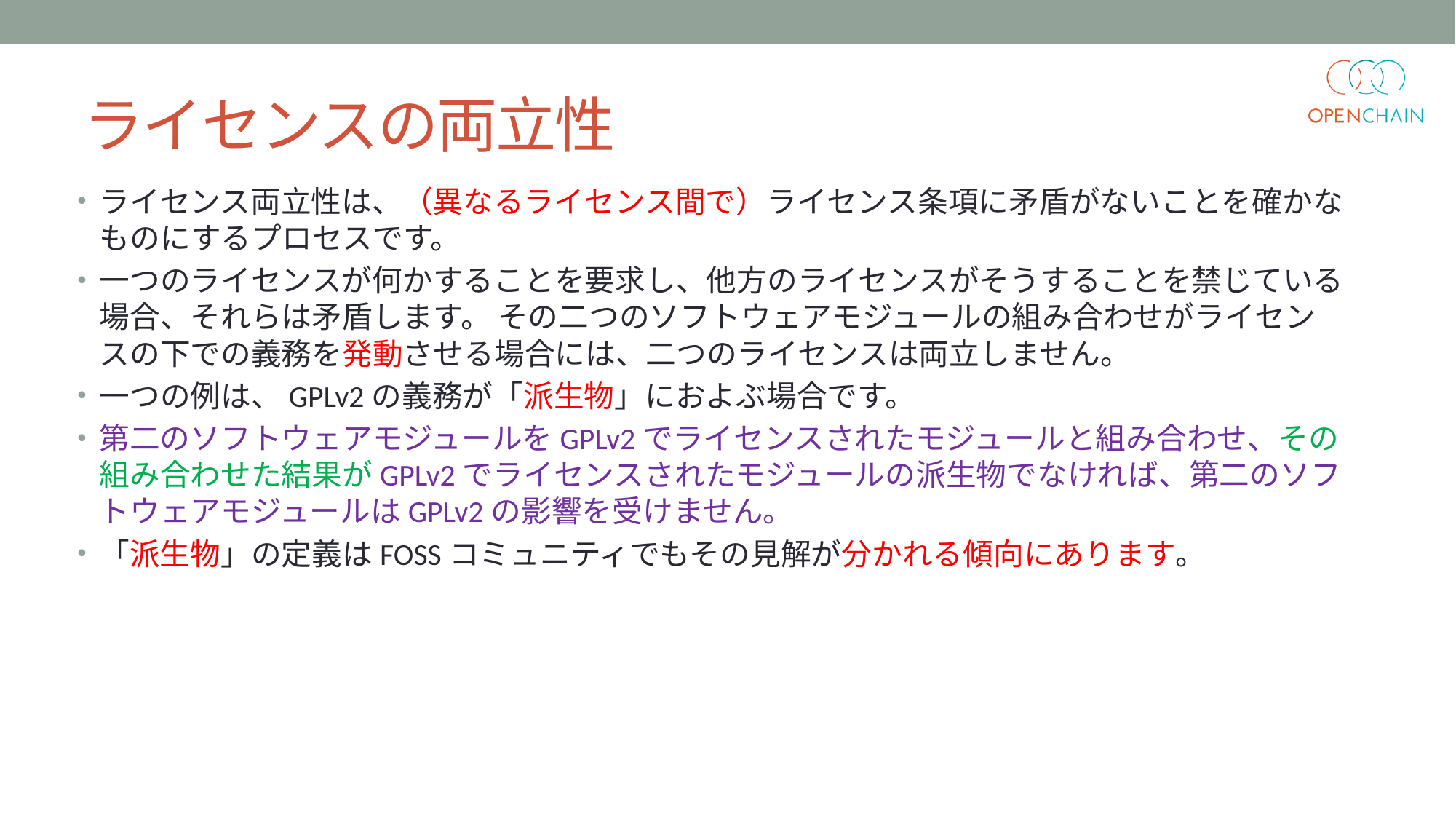

# ライセンスの両立性
ライセンス両立性は、（異なるライセンス間で）ライセンス条項に矛盾がないことを確かなものにするプロセスです。
一つのライセンスが何かすることを要求し、他方のライセンスがそうすることを禁じている場合、それらは矛盾します。 その二つのソフトウェアモジュールの組み合わせがライセンスの下での義務を発動させる場合には、二つのライセンスは両立しません。
一つの例は、GPLv2の義務が「派生物」におよぶ場合です。
第二のソフトウェアモジュールをGPLv2でライセンスされたモジュールと組み合わせ、その組み合わせた結果がGPLv2でライセンスされたモジュールの派生物でなければ、第二のソフトウェアモジュールはGPLv2の影響を受けません。
「派生物」の定義はFOSSコミュニティでもその見解が分かれる傾向にあります。